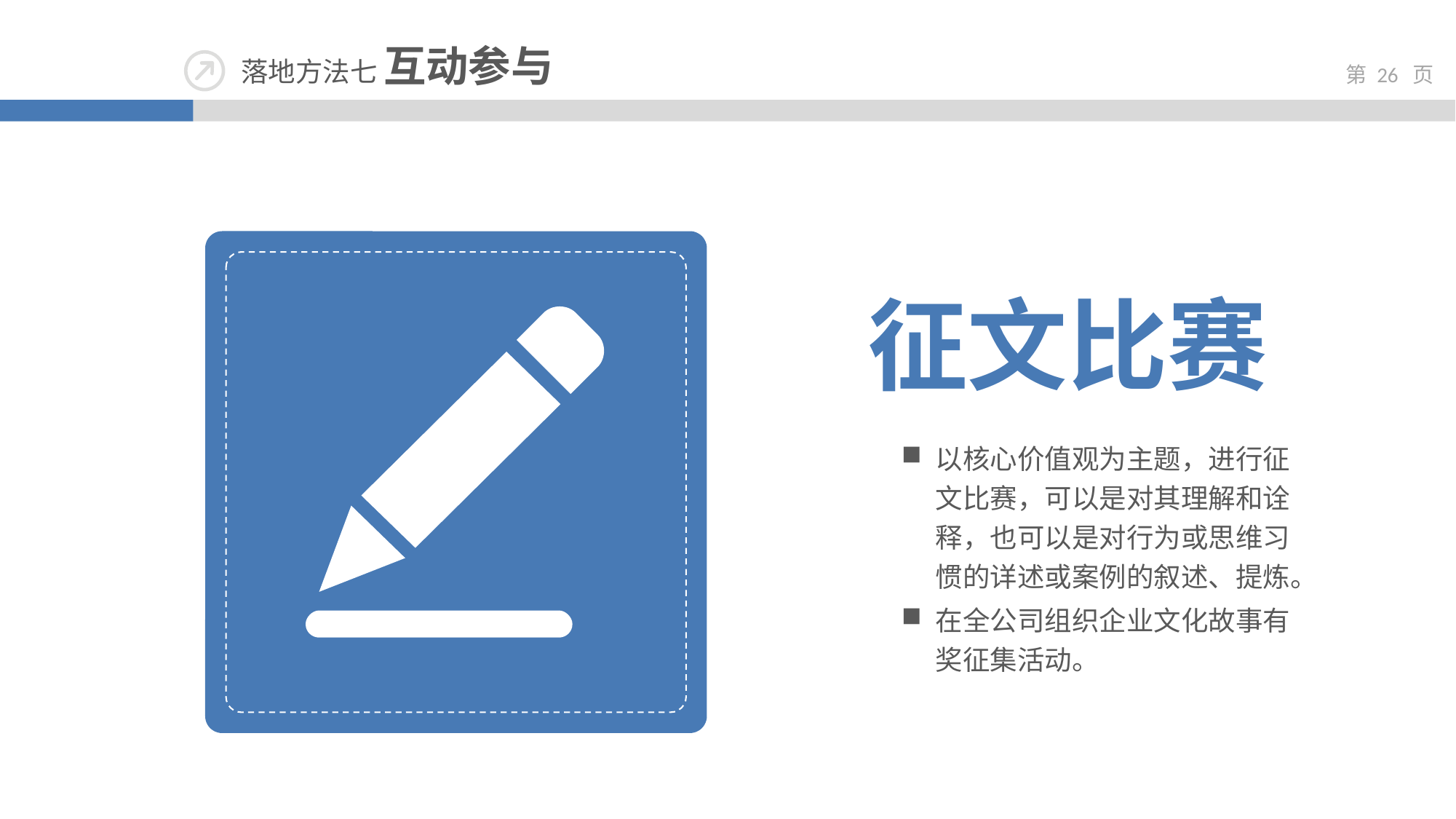

征文比赛

以核心价值观为主题，进行征文比赛，可以是对其理解和诠释，也可以是对行为或思维习惯的详述或案例的叙述、提炼。
在全公司组织企业文化故事有奖征集活动。